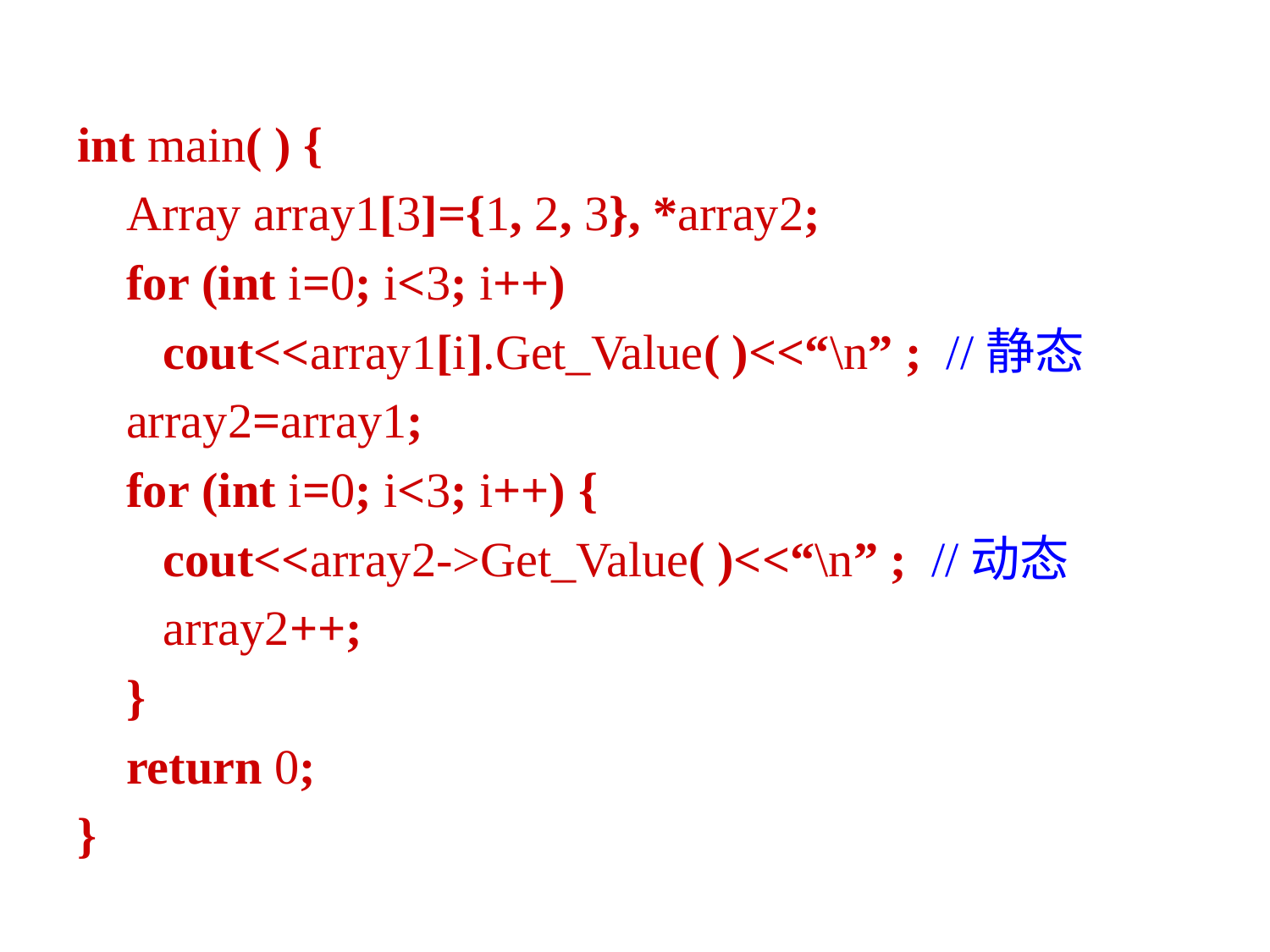

int main( ) {
    Array array1[3]={1, 2, 3}, *array2;
    for (int i=0; i<3; i++)
       cout<<array1[i].Get_Value( )<<“\n” ;  //静态
    array2=array1;
    for (int i=0; i<3; i++) {
       cout<<array2->Get_Value( )<<“\n” ;  //动态
       array2++;
    }
    return 0;
}
8